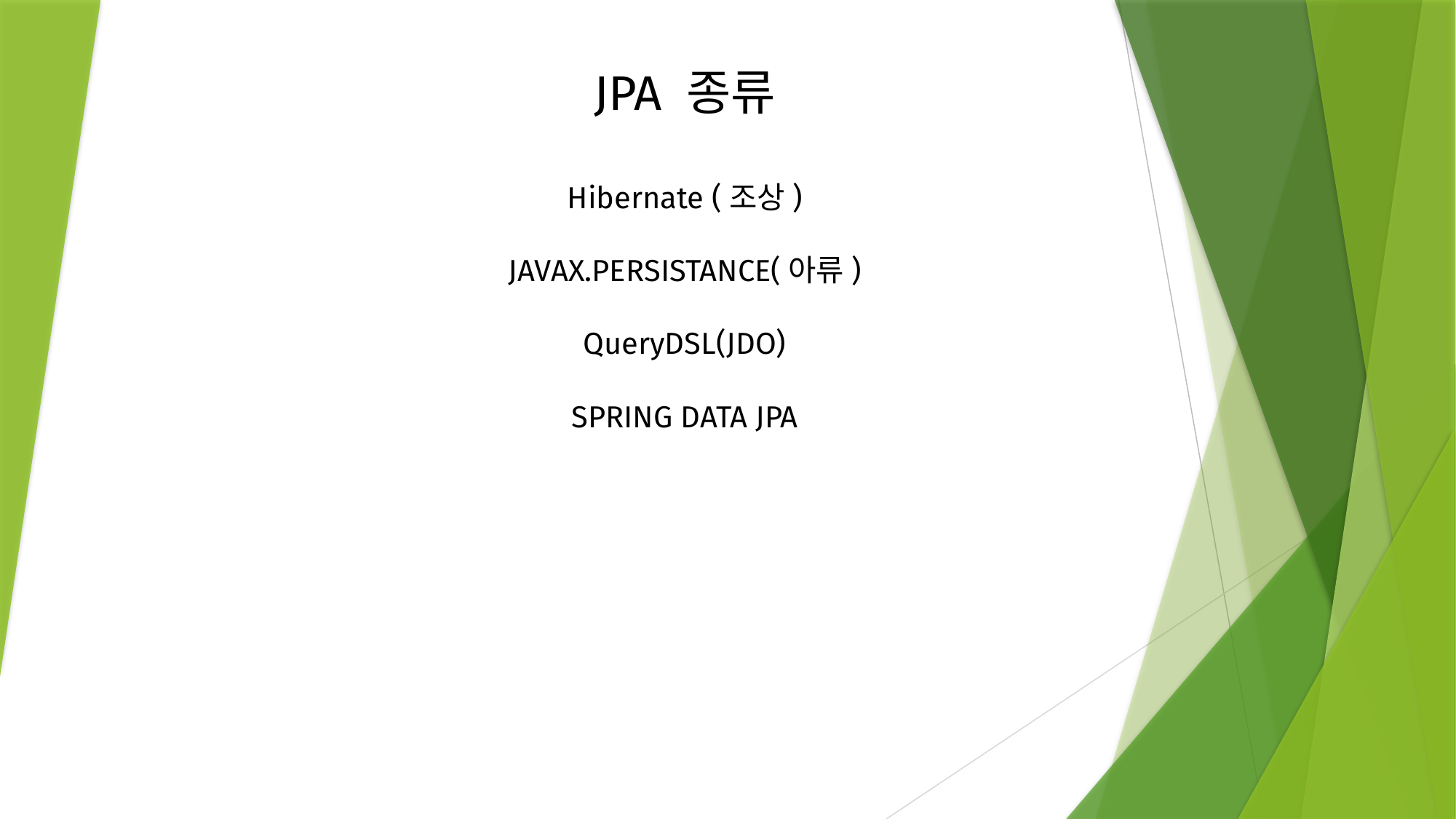

JPA 종류
Hibernate (조상)

JAVAX.PERSISTANCE(아류)

QueryDSL(JDO)

SPRING DATA JPA